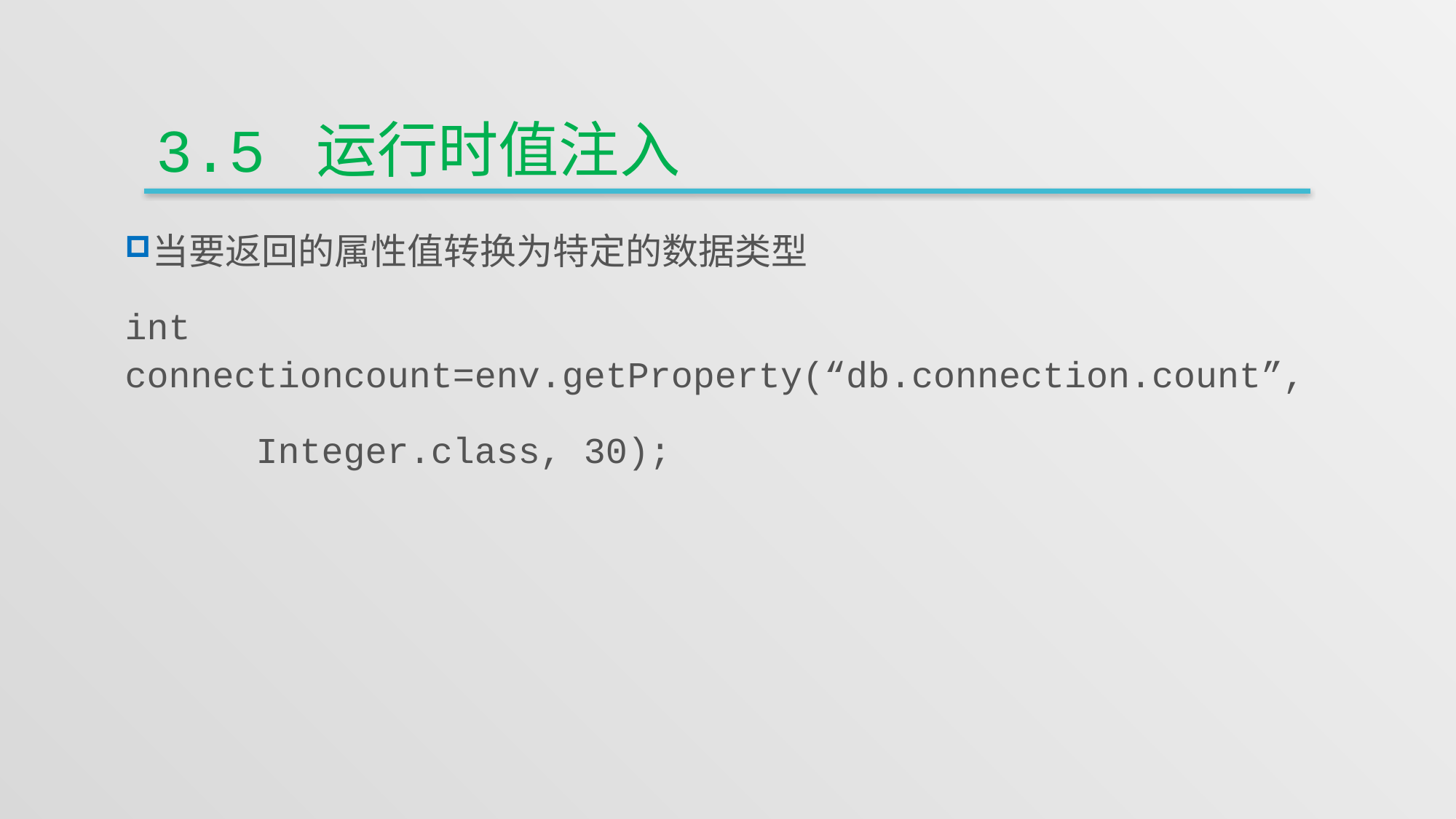

# 3.5 运行时值注入
当要返回的属性值转换为特定的数据类型
int connectioncount=env.getProperty(“db.connection.count”,
      Integer.class, 30);